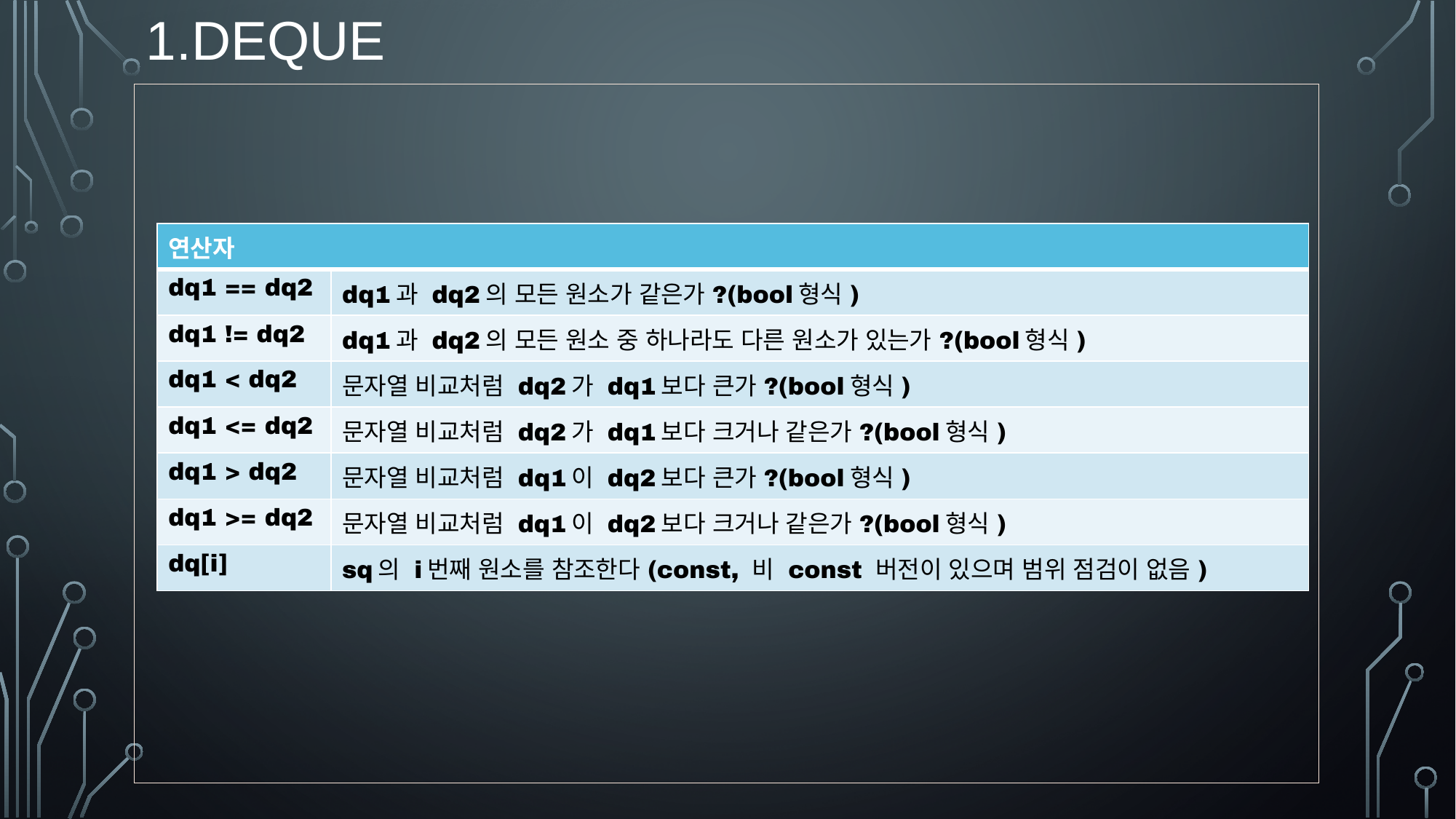

# 1.deque

| 연산자 |  |
| --- | --- |
| dq1 == dq2 | dq1과 dq2의 모든 원소가 같은가?(bool형식) |
| dq1 != dq2 | dq1과 dq2의 모든 원소 중 하나라도 다른 원소가 있는가?(bool형식) |
| dq1 < dq2 | 문자열 비교처럼 dq2가 dq1보다 큰가?(bool형식) |
| dq1 <= dq2 | 문자열 비교처럼 dq2가 dq1보다 크거나 같은가?(bool형식) |
| dq1 > dq2 | 문자열 비교처럼 dq1이 dq2보다 큰가?(bool형식) |
| dq1 >= dq2 | 문자열 비교처럼 dq1이 dq2보다 크거나 같은가?(bool형식) |
| dq[i] | sq의 i번째 원소를 참조한다(const, 비 const 버전이 있으며 범위 점검이 없음) |